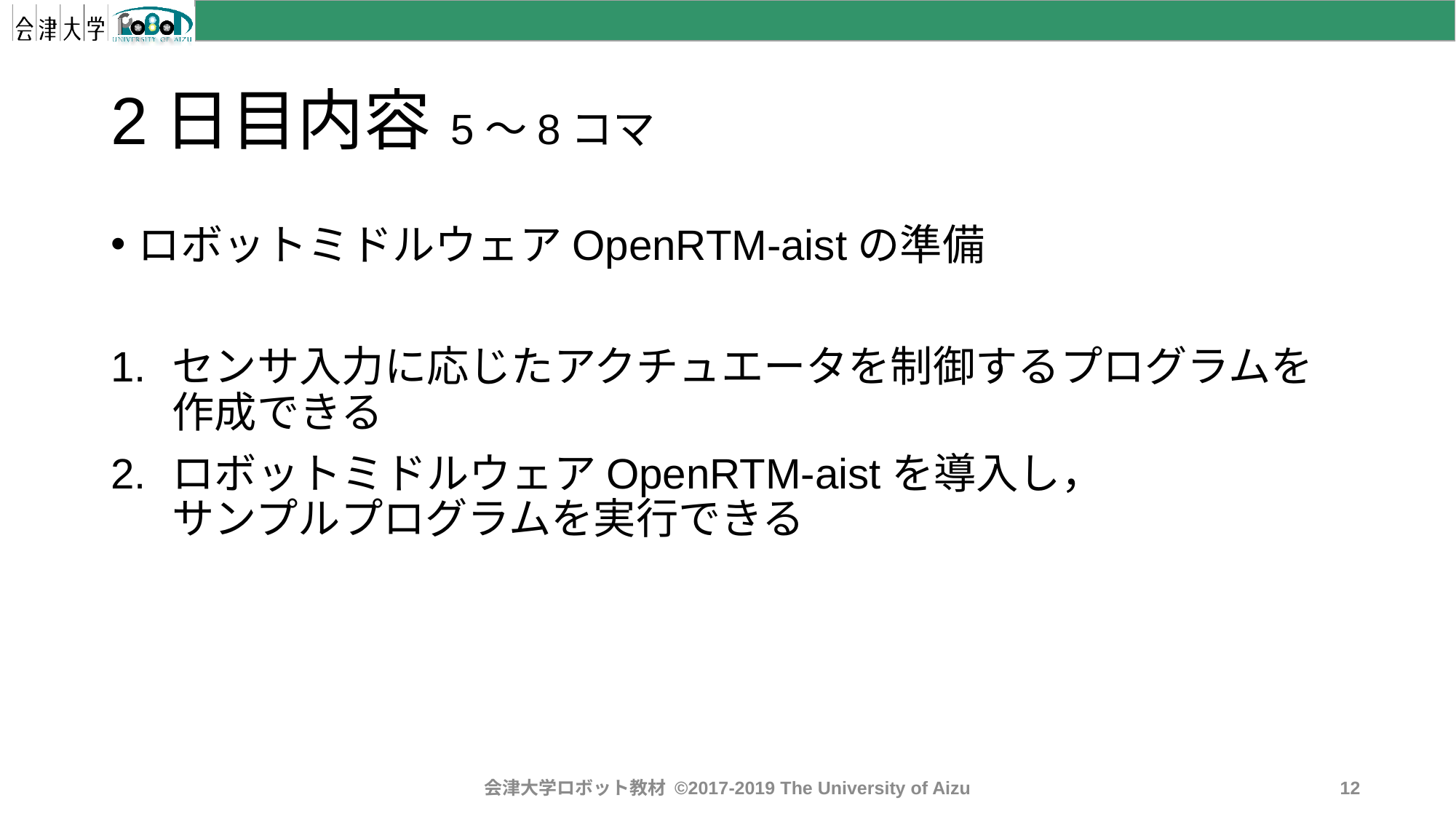

# 2日目内容 5〜8コマ
ロボットミドルウェアOpenRTM-aistの準備

センサ入力に応じたアクチュエータを制御するプログラムを作成できる
ロボットミドルウェアOpenRTM-aistを導入し，
サンプルプログラムを実行できる